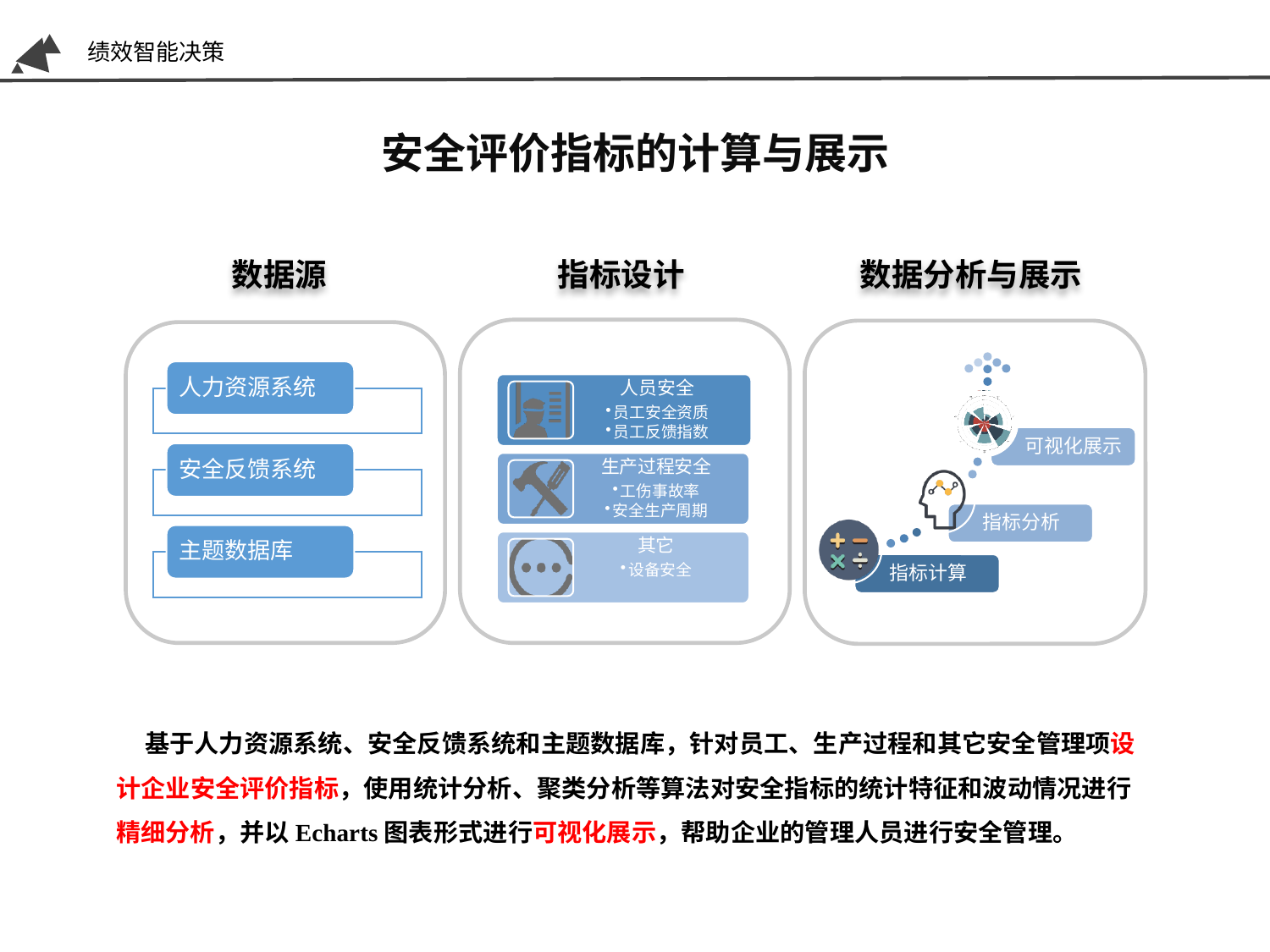

# 绩效智能决策
安全评价指标的计算与展示
数据源
指标设计
数据分析与展示

指标计算
指标分析
可视化展示
人力资源系统
安全反馈系统
主题数据库
人员安全
员工安全资质
员工反馈指数

生产过程安全
工伤事故率
安全生产周期

其它
设备安全

    基于人力资源系统、安全反馈系统和主题数据库，针对员工、生产过程和其它安全管理项设计企业安全评价指标，使用统计分析、聚类分析等算法对安全指标的统计特征和波动情况进行精细分析，并以Echarts图表形式进行可视化展示，帮助企业的管理人员进行安全管理。